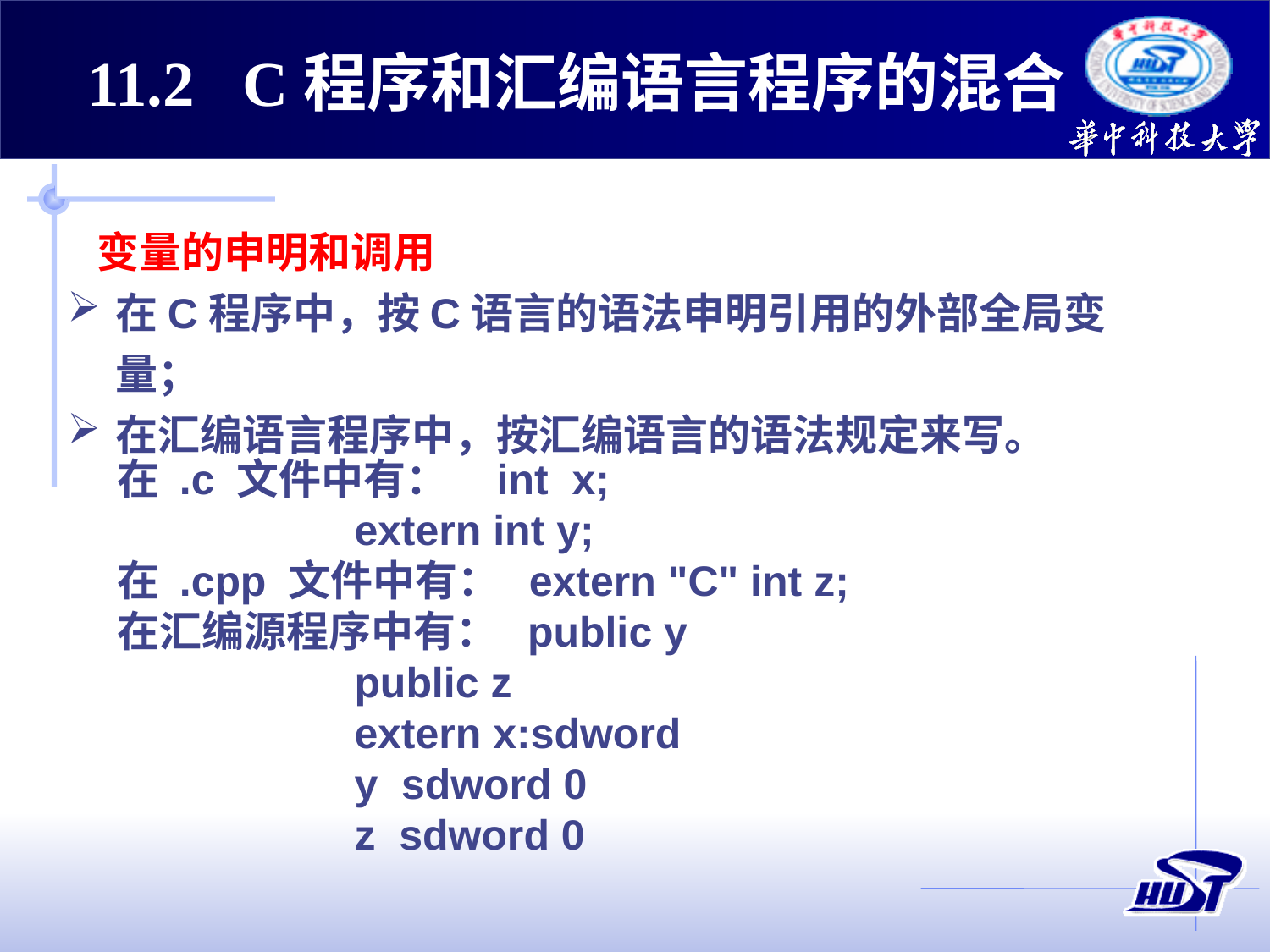

11.2   C程序和汇编语言程序的混合
  变量的申明和调用
在C程序中，按C语言的语法申明引用的外部全局变量；
在汇编语言程序中，按汇编语言的语法规定来写。
在 .c 文件中有：    int  x;
                    extern int y;
在 .cpp 文件中有：  extern "C" int z;
在汇编源程序中有：  public y
                    public z
                    extern x:sdword
                    y  sdword 0
                    z  sdword 0